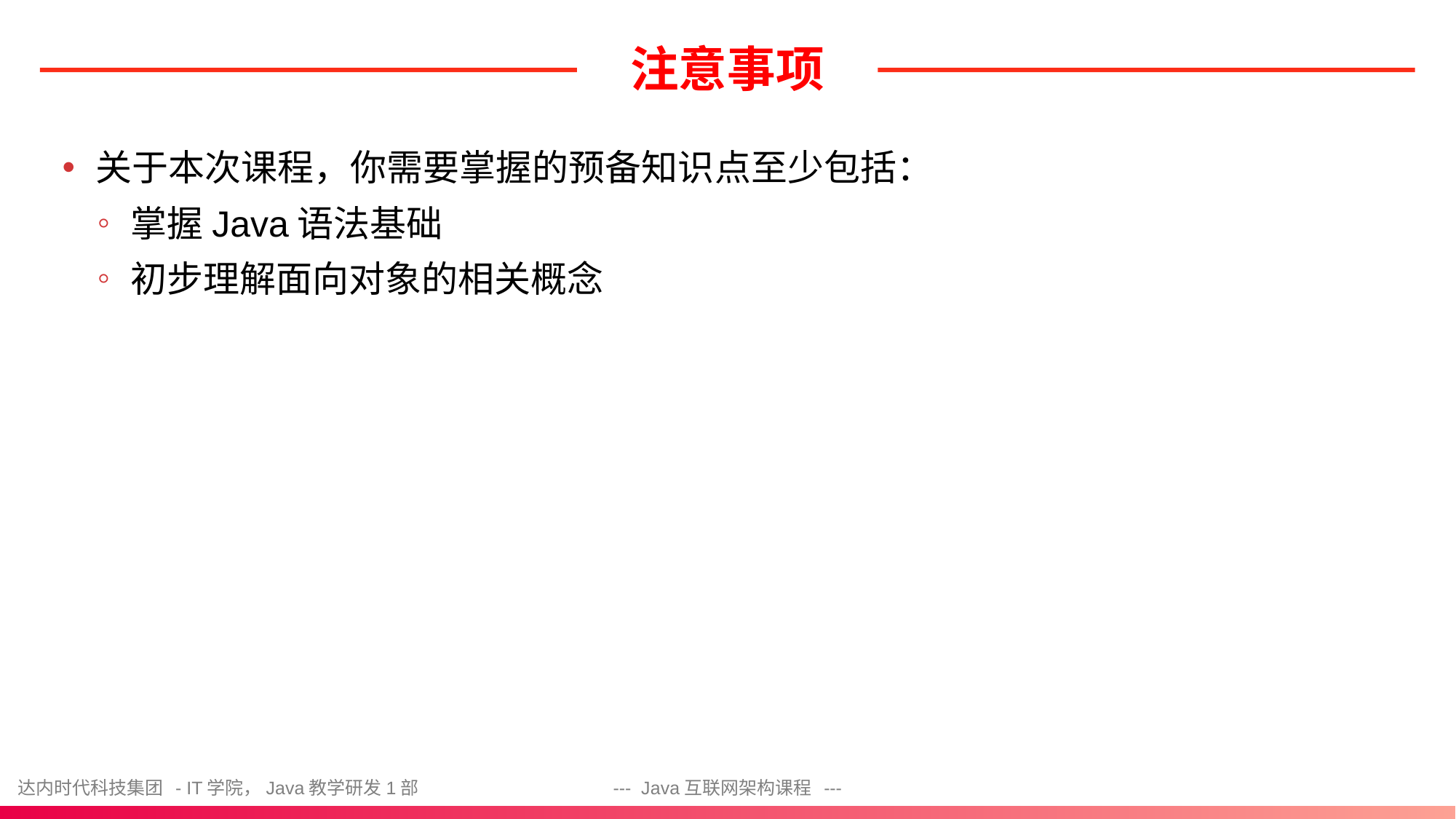

关于本次课程，你需要掌握的预备知识点至少包括：
掌握Java语法基础
初步理解面向对象的相关概念